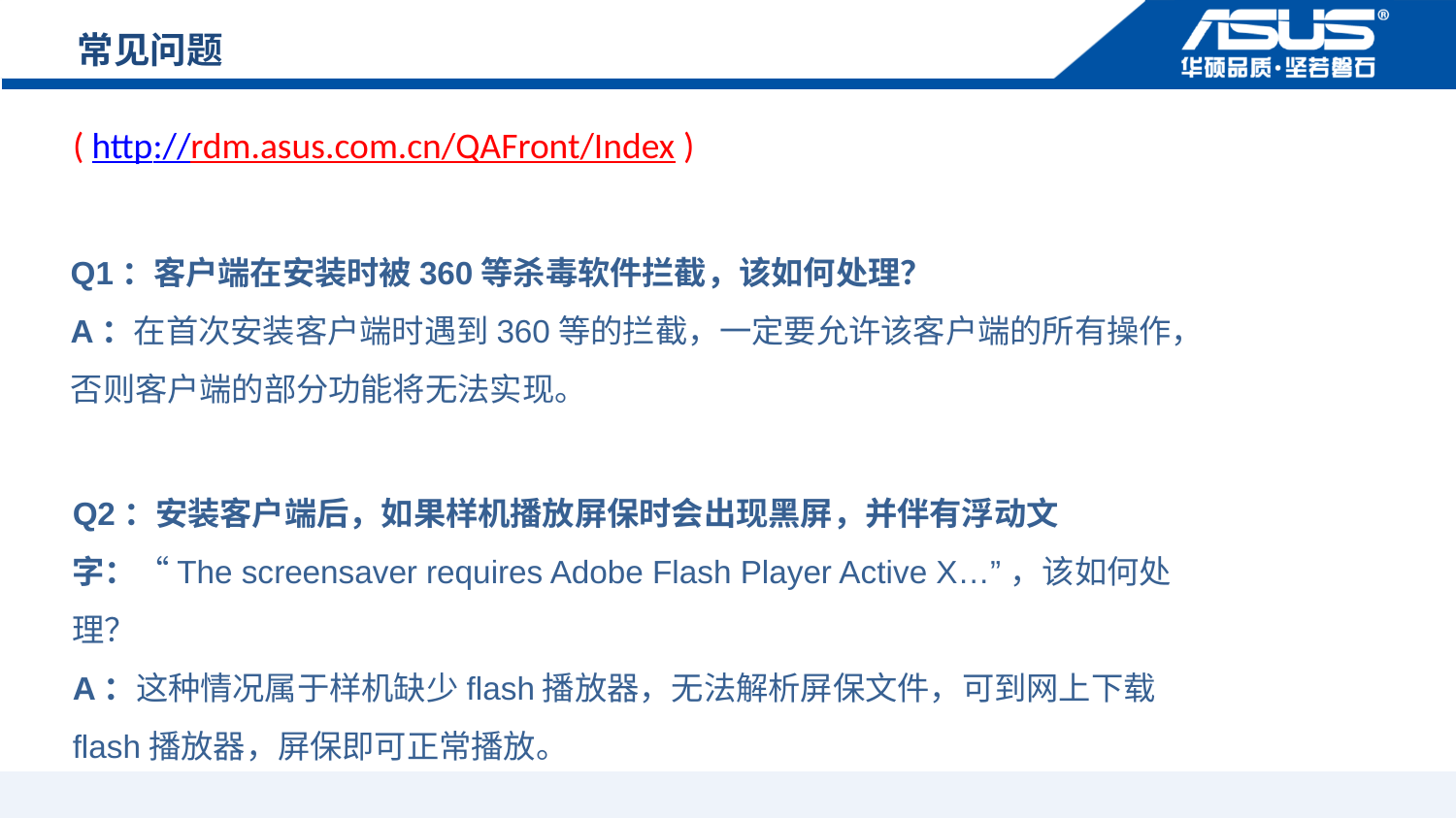

# 常见问题
( http://rdm.asus.com.cn/QAFront/Index )
Q1：客户端在安装时被360等杀毒软件拦截，该如何处理？
A：在首次安装客户端时遇到360等的拦截，一定要允许该客户端的所有操作，否则客户端的部分功能将无法实现。
Q2：安装客户端后，如果样机播放屏保时会出现黑屏，并伴有浮动文字：“The screensaver requires Adobe Flash Player Active X…”，该如何处理？
A：这种情况属于样机缺少flash播放器，无法解析屏保文件，可到网上下载flash播放器，屏保即可正常播放。